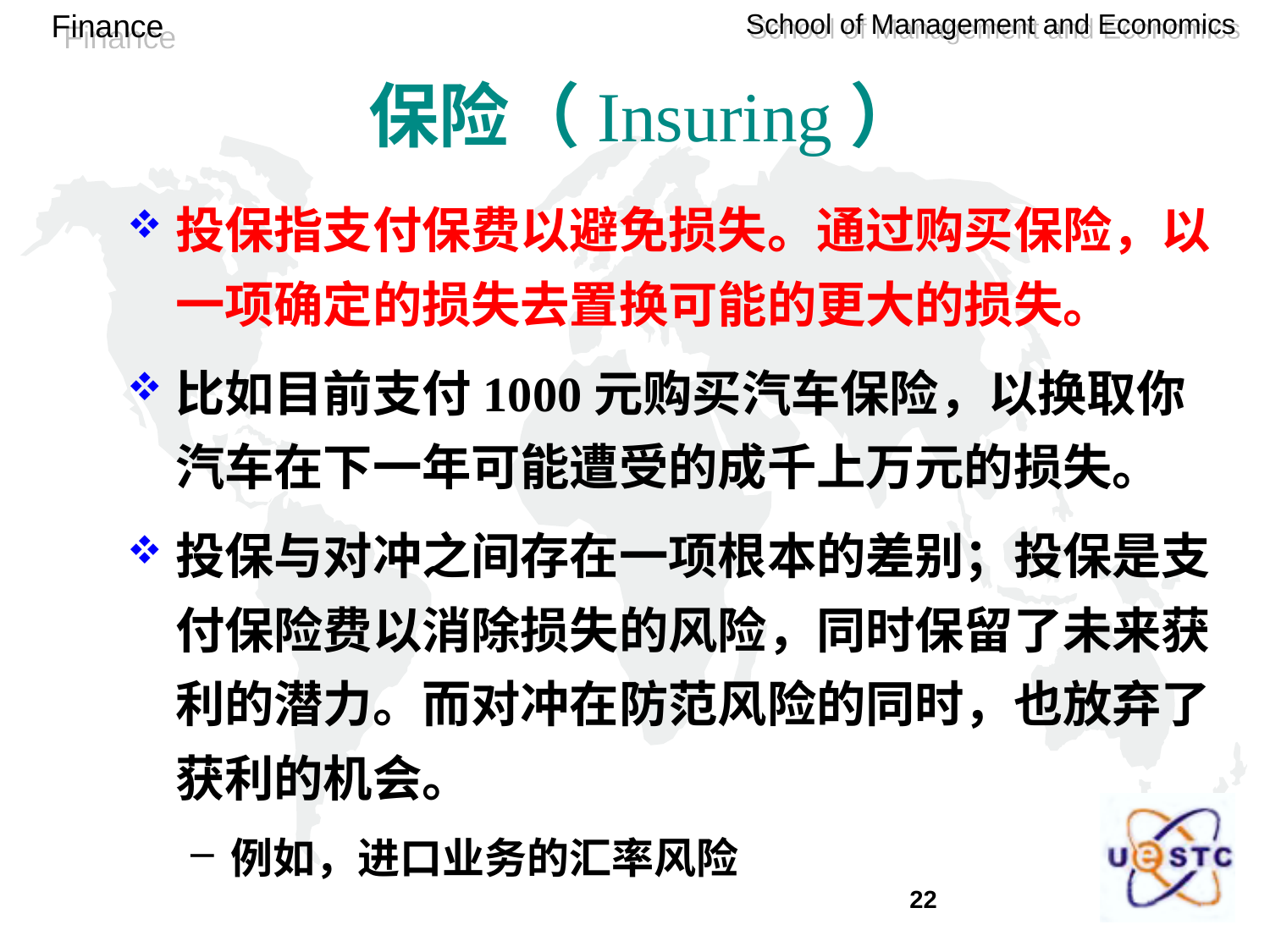

# 保险（Insuring）
投保指支付保费以避免损失。通过购买保险，以一项确定的损失去置换可能的更大的损失。
比如目前支付1000元购买汽车保险，以换取你汽车在下一年可能遭受的成千上万元的损失。
投保与对冲之间存在一项根本的差别；投保是支付保险费以消除损失的风险，同时保留了未来获利的潜力。而对冲在防范风险的同时，也放弃了获利的机会。
例如，进口业务的汇率风险